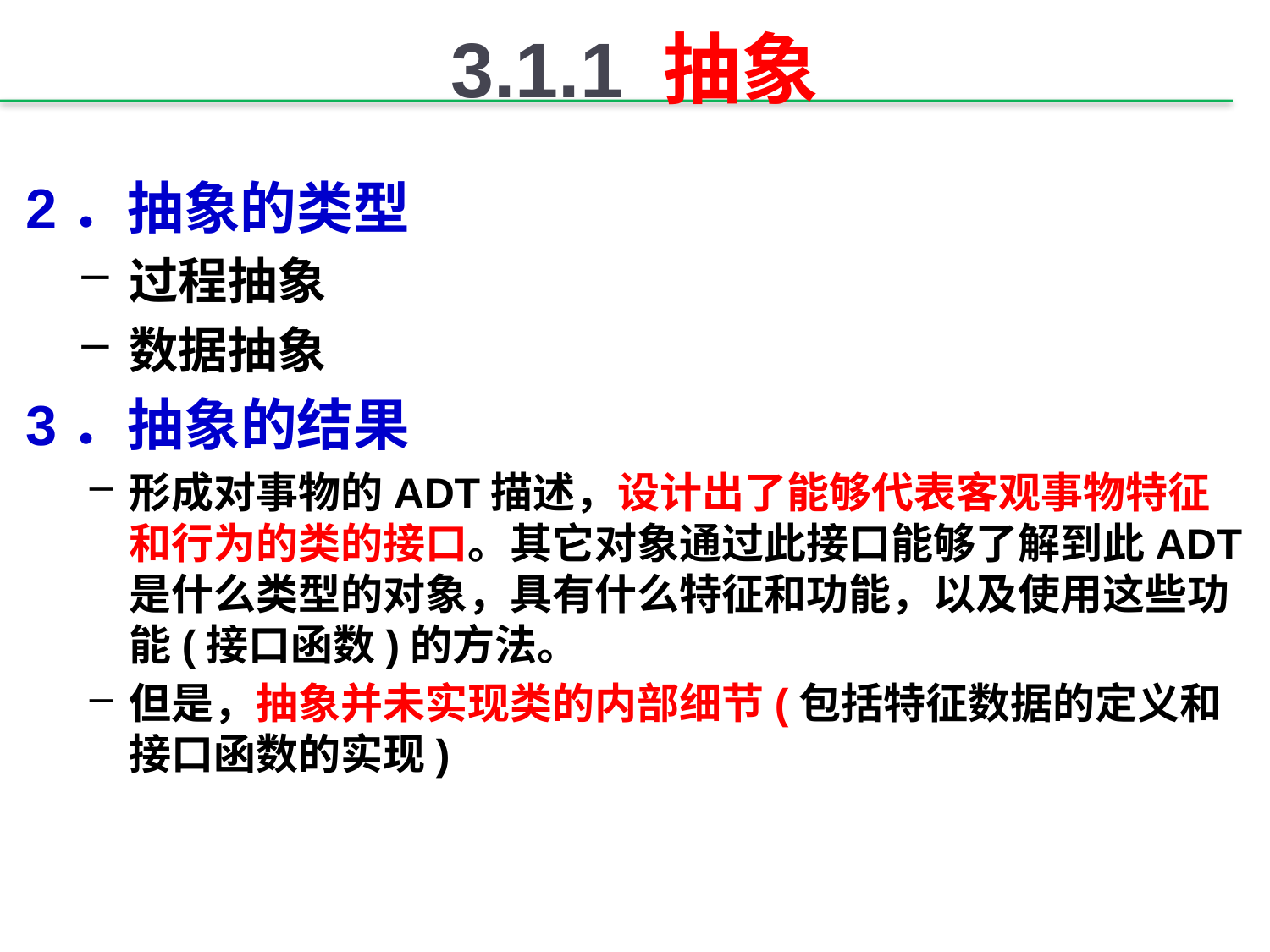

# 3.1.1 抽象

2．抽象的类型
过程抽象
数据抽象
3．抽象的结果
形成对事物的ADT描述，设计出了能够代表客观事物特征和行为的类的接口。其它对象通过此接口能够了解到此ADT是什么类型的对象，具有什么特征和功能，以及使用这些功能(接口函数)的方法。
但是，抽象并未实现类的内部细节(包括特征数据的定义和接口函数的实现)